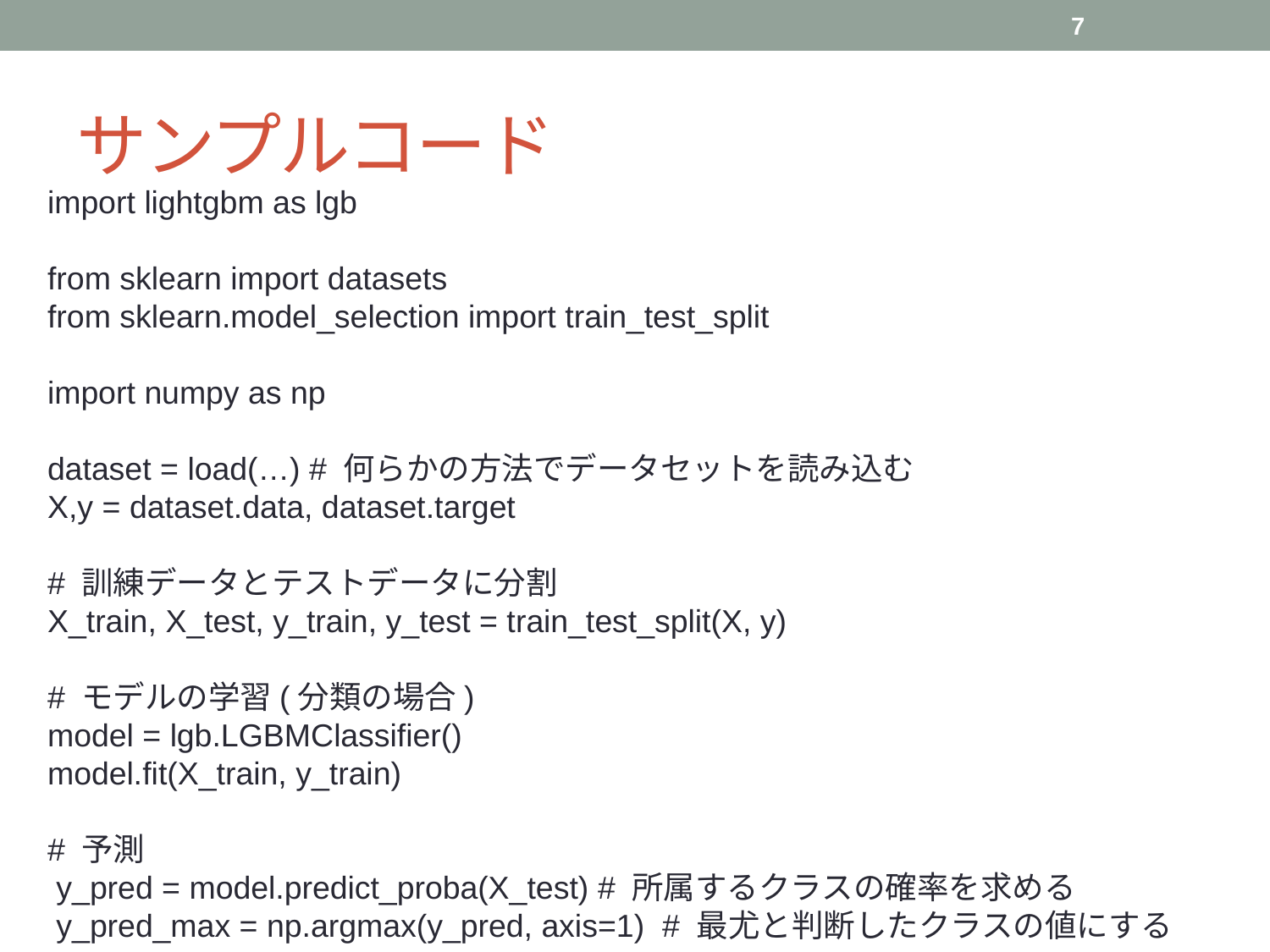

7
# サンプルコード
import lightgbm as lgb

from sklearn import datasets
from sklearn.model_selection import train_test_split

import numpy as np

dataset = load(…) # 何らかの方法でデータセットを読み込む
X,y = dataset.data, dataset.target

# 訓練データとテストデータに分割
X_train, X_test, y_train, y_test = train_test_split(X, y)

# モデルの学習(分類の場合)
model = lgb.LGBMClassifier()
model.fit(X_train, y_train)

# 予測
 y_pred = model.predict_proba(X_test) # 所属するクラスの確率を求める
 y_pred_max = np.argmax(y_pred, axis=1)  # 最尤と判断したクラスの値にする